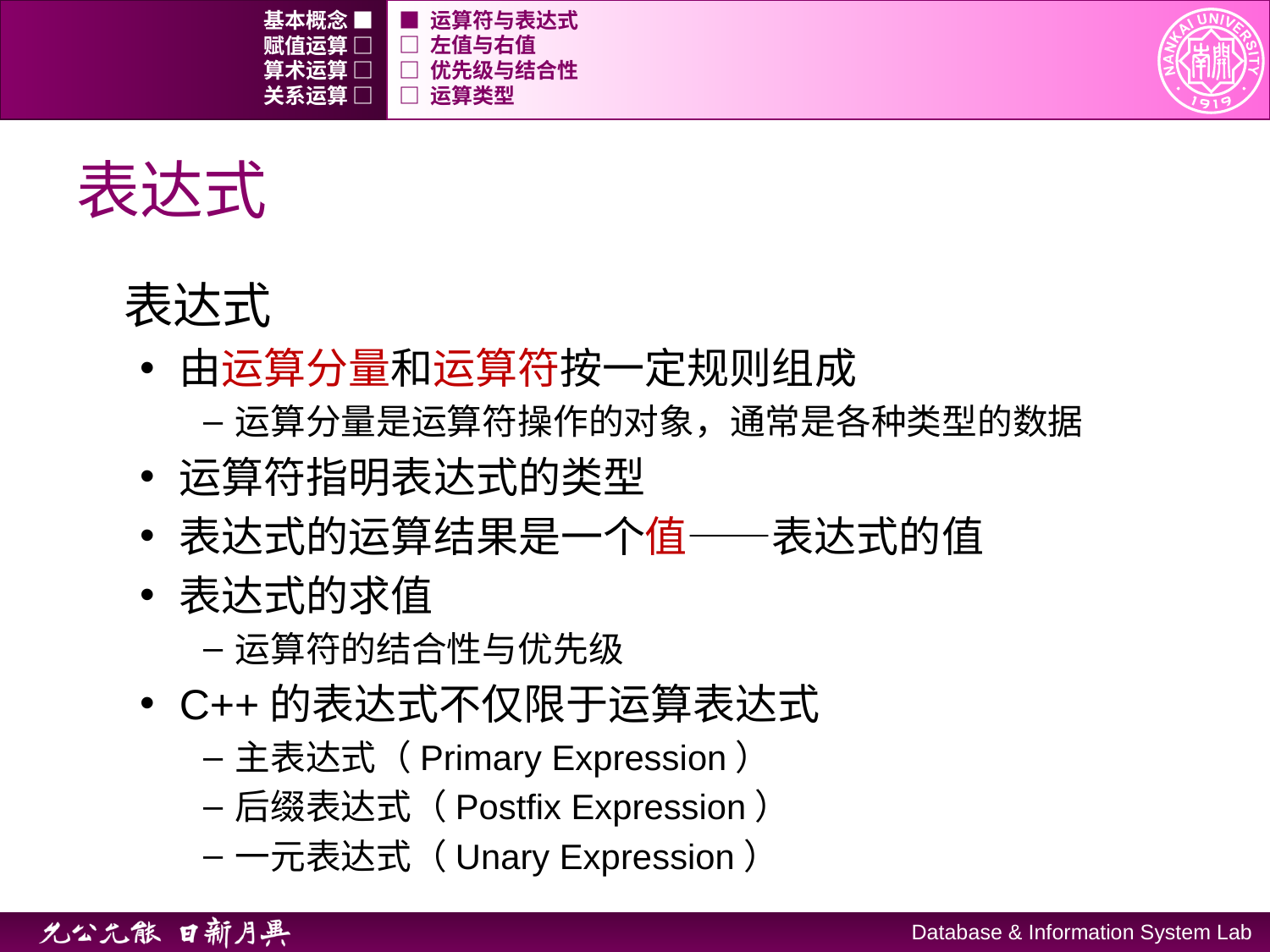

基本概念 ■
■ 运算符与表达式
赋值运算 □
□ 左值与右值
算术运算 □
□ 优先级与结合性
关系运算 □
□ 运算类型
# 表达式
表达式
由运算分量和运算符按一定规则组成
运算分量是运算符操作的对象，通常是各种类型的数据
运算符指明表达式的类型
表达式的运算结果是一个值——表达式的值
表达式的求值
运算符的结合性与优先级
C++的表达式不仅限于运算表达式
主表达式（Primary Expression）
后缀表达式（Postfix Expression）
一元表达式（Unary Expression）